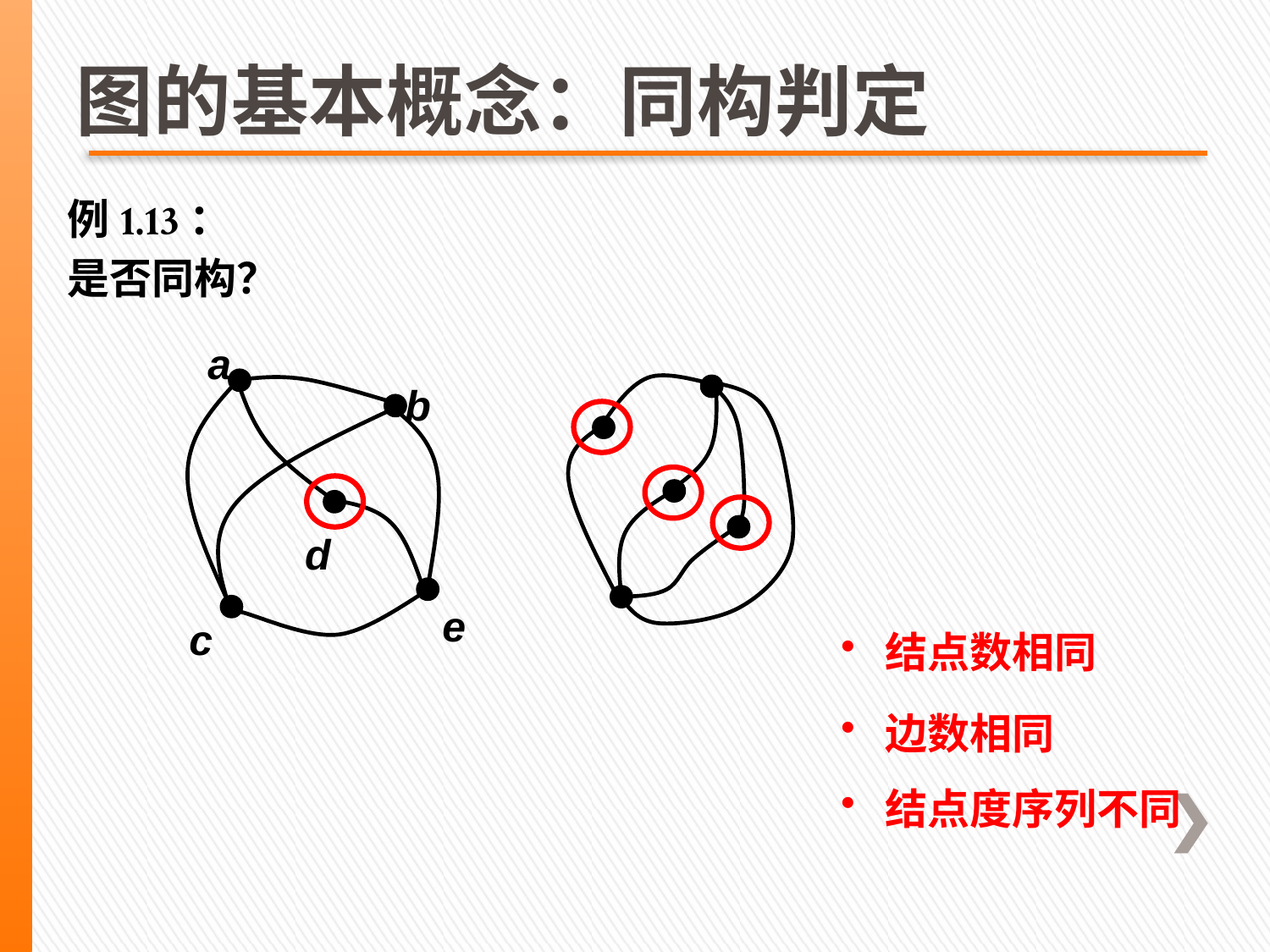

图的基本概念：同构判定
例1.13：
是否同构？
a

b

d

e

c
 结点数相同
 边数相同
 结点度序列不同